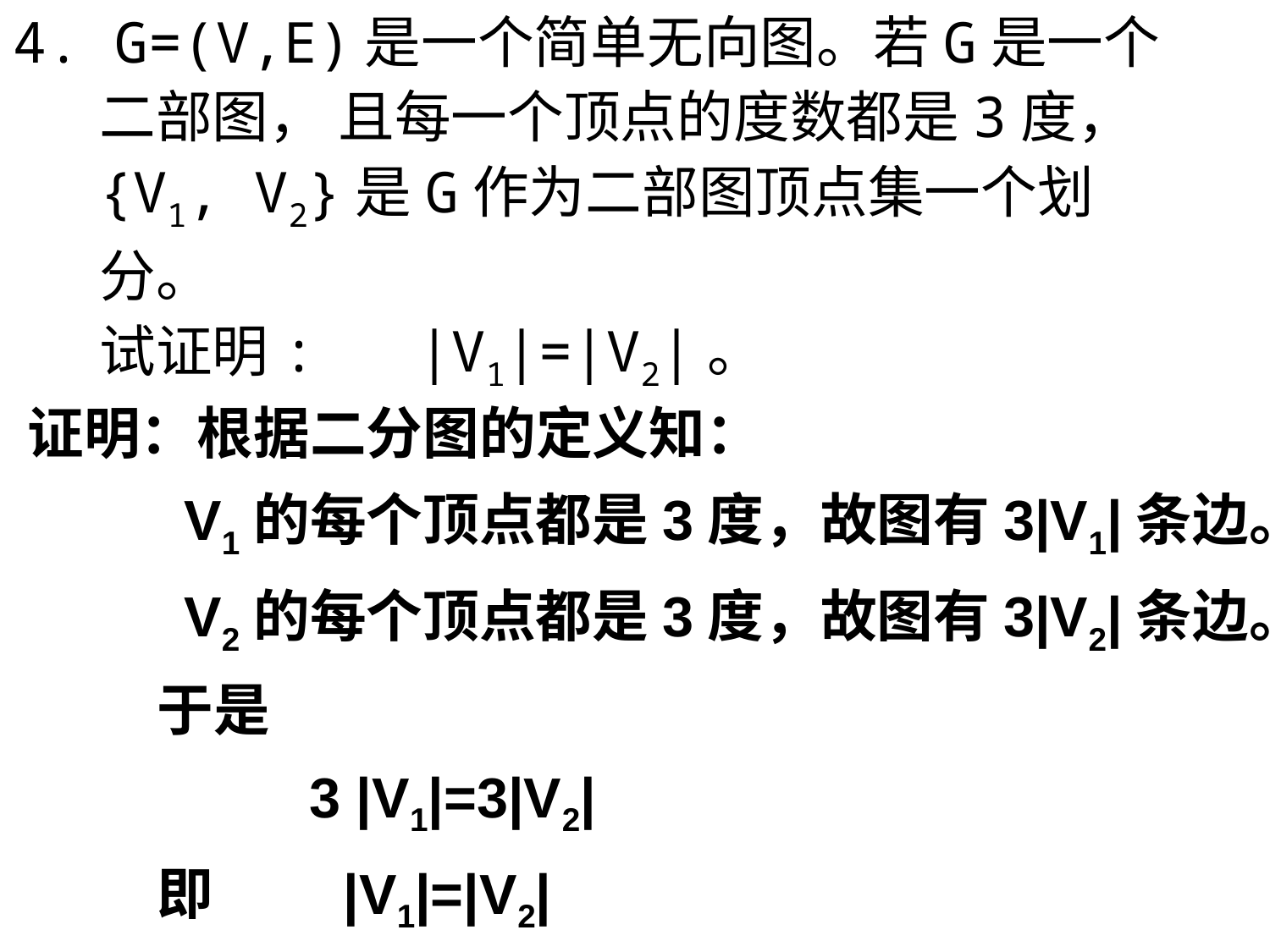

4. G=(V,E)是一个简单无向图。若G是一个二部图， 且每一个顶点的度数都是3度，
{V1, V2}是G作为二部图顶点集一个划分。
试证明:   |V1|=|V2|。
证明：根据二分图的定义知：
          V1的每个顶点都是3度，故图有3|V1|条边。
          V2的每个顶点都是3度，故图有3|V2|条边。
         于是
                  3 |V1|=3|V2|
         即         |V1|=|V2|